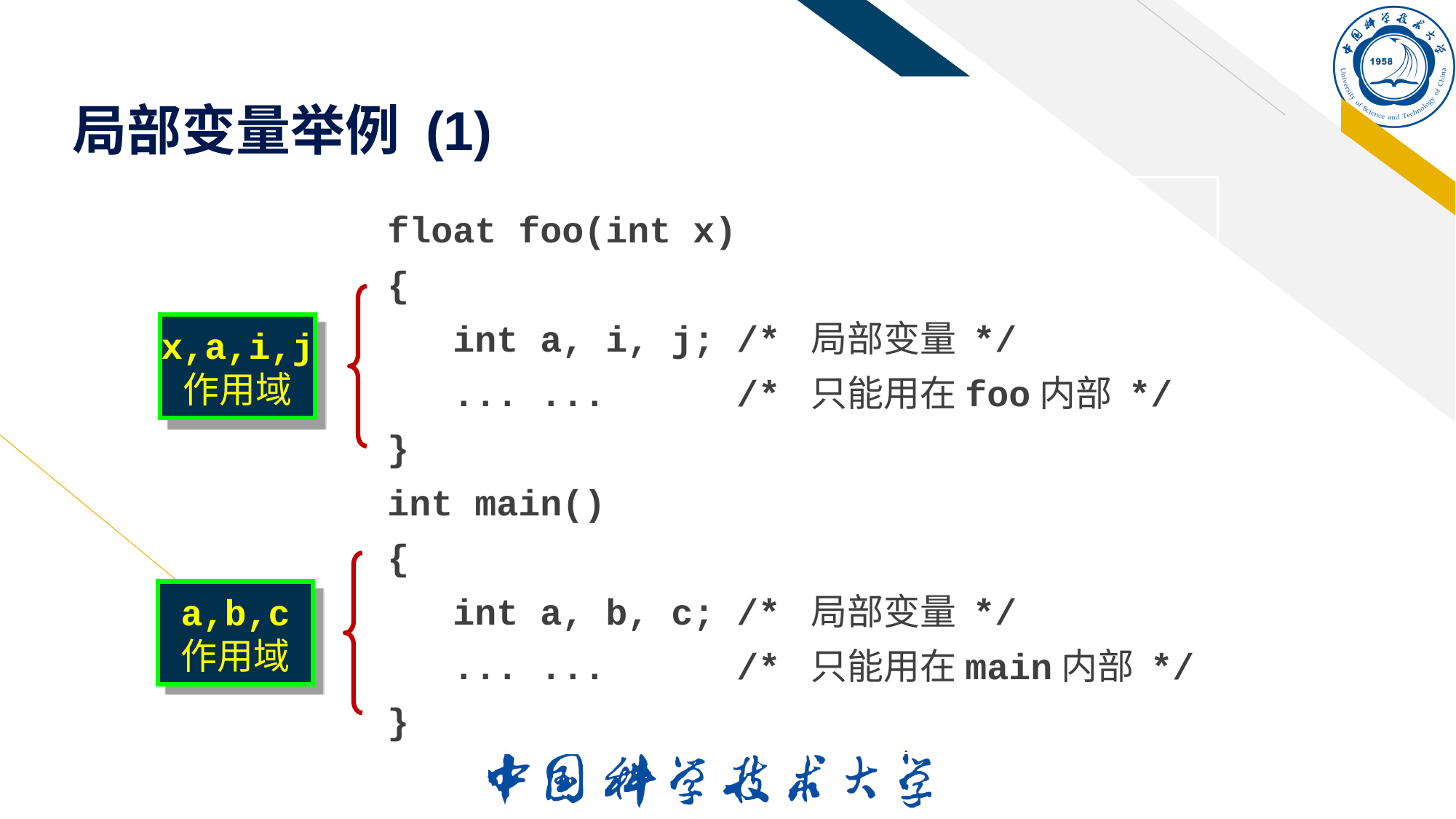

# 局部变量举例 (1)
    float foo(int x)
    {
       int a, i, j; /* 局部变量 */
       ... ...	     /* 只能用在foo内部 */
    }
    int main()
    {
       int a, b, c; /* 局部变量 */
       ... ...	     /* 只能用在main内部 */
    }

x,a,i,j
作用域

a,b,c
作用域